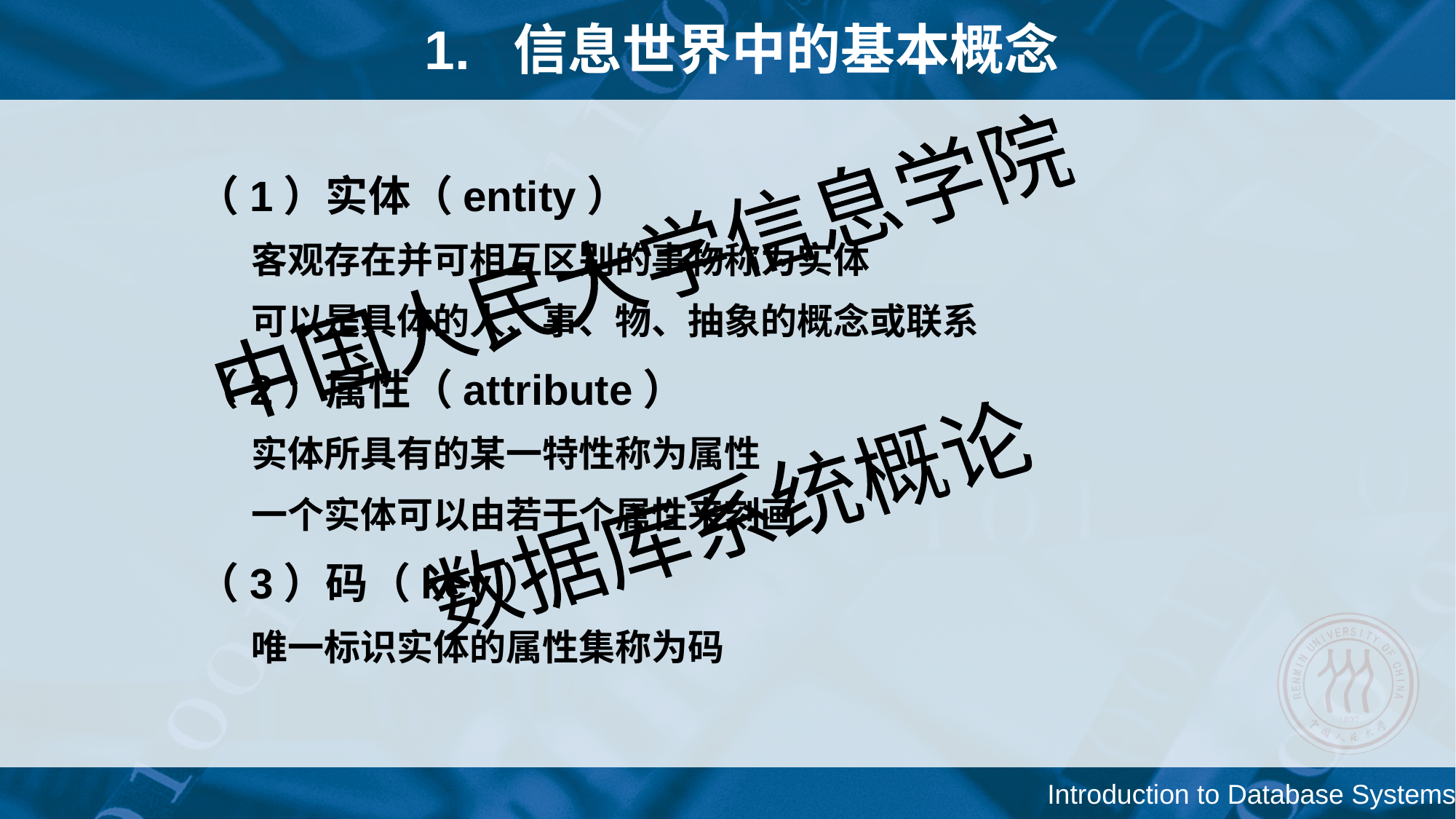

# 1.  信息世界中的基本概念
（1）实体（entity）
客观存在并可相互区别的事物称为实体
可以是具体的人、事、物、抽象的概念或联系
（2）属性（attribute）
实体所具有的某一特性称为属性
一个实体可以由若干个属性来刻画
（3）码（key）
唯一标识实体的属性集称为码